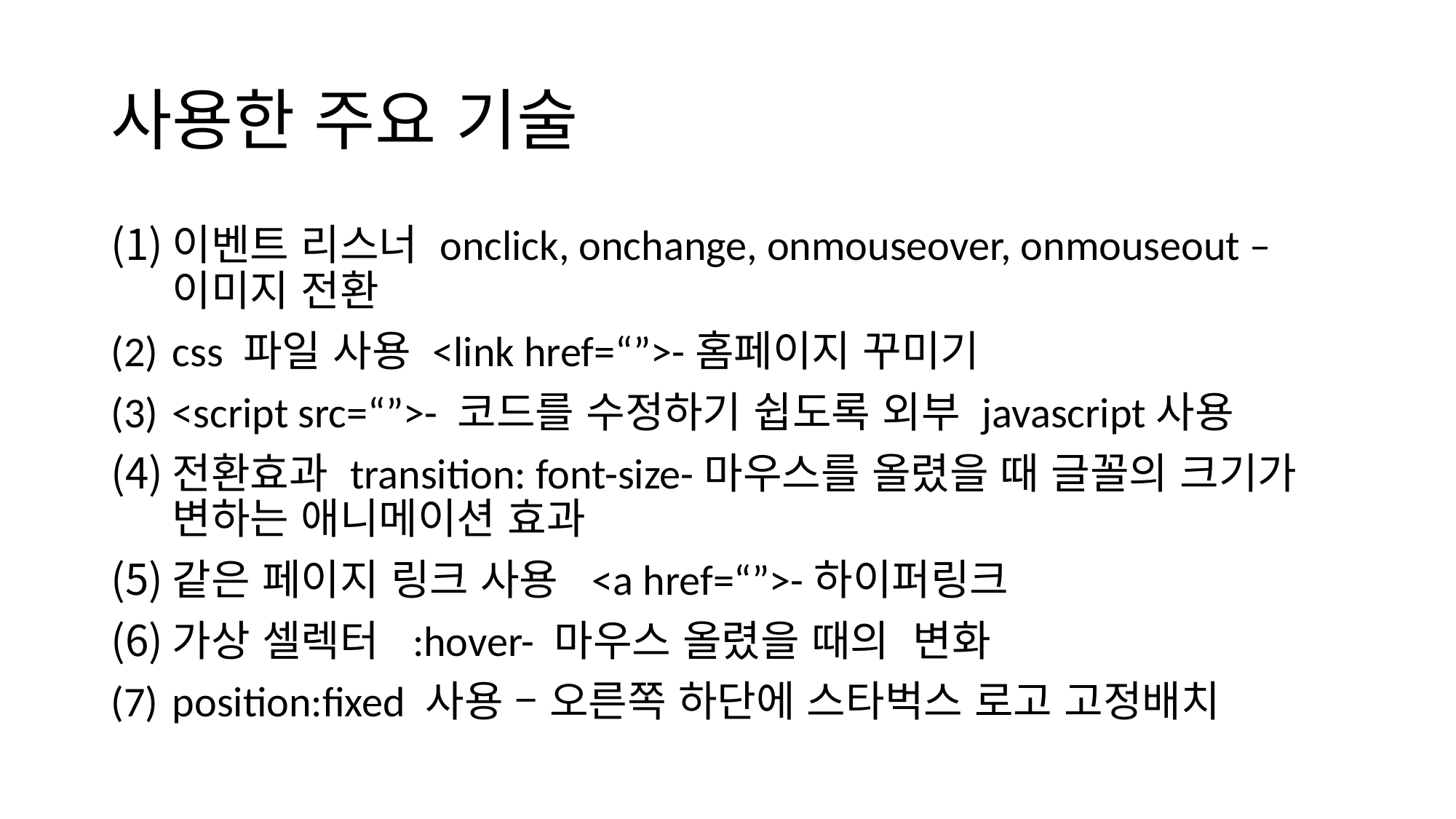

# 사용한 주요 기술
이벤트 리스너 onclick, onchange, onmouseover, onmouseout –이미지 전환
css 파일 사용 <link href=“”>-홈페이지 꾸미기
<script src=“”>- 코드를 수정하기 쉽도록 외부 javascript사용
전환효과 transition: font-size-마우스를 올렸을 때 글꼴의 크기가 변하는 애니메이션 효과
같은 페이지 링크 사용  <a href=“”>-하이퍼링크
가상 셀렉터  :hover- 마우스 올렸을 때의  변화
position:fixed 사용 – 오른쪽 하단에 스타벅스 로고 고정배치